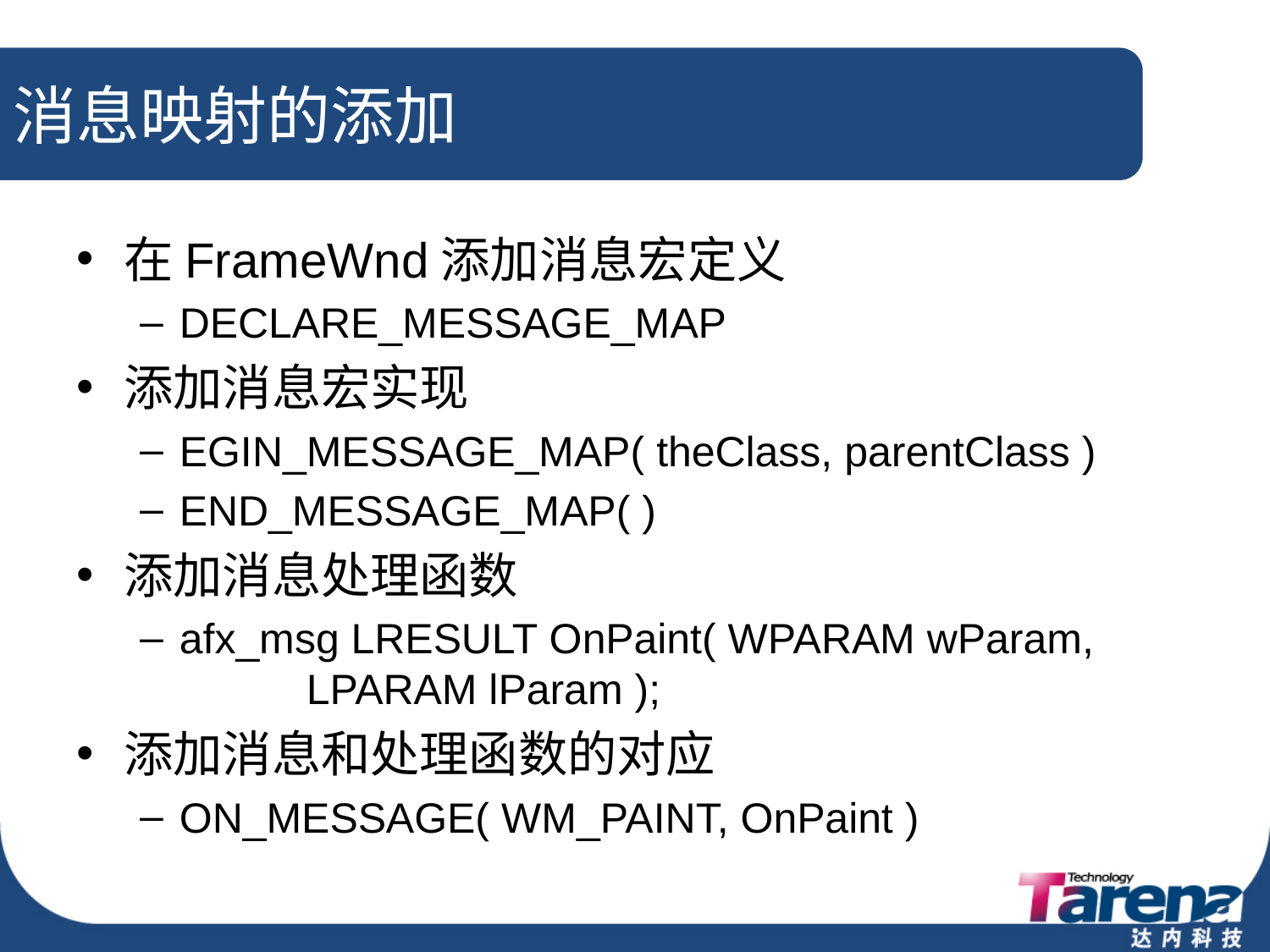

# 消息映射的添加
在FrameWnd添加消息宏定义
DECLARE_MESSAGE_MAP
添加消息宏实现
EGIN_MESSAGE_MAP( theClass, parentClass )
END_MESSAGE_MAP( )
添加消息处理函数
afx_msg LRESULT OnPaint( WPARAM wParam,	LPARAM lParam );
添加消息和处理函数的对应
ON_MESSAGE( WM_PAINT, OnPaint )